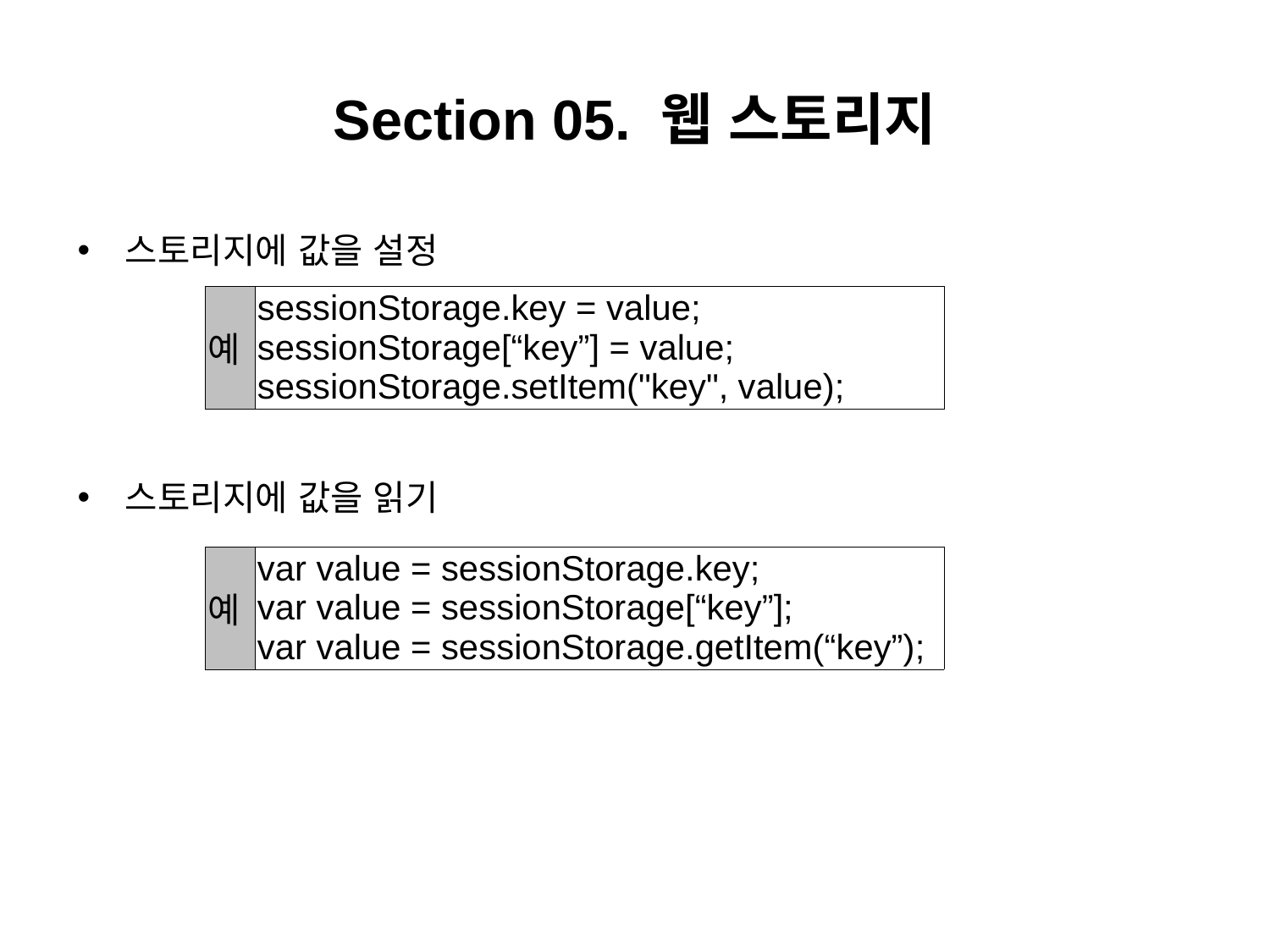

# Section 05. 웹 스토리지
스토리지에 값을 설정

스토리지에 값을 읽기

| 예 | sessionStorage.key = value; sessionStorage[“key”] = value; sessionStorage.setItem("key", value); |
| --- | --- |

| 예 | var value = sessionStorage.key; var value = sessionStorage[“key”]; var value = sessionStorage.getItem(“key”); |
| --- | --- |